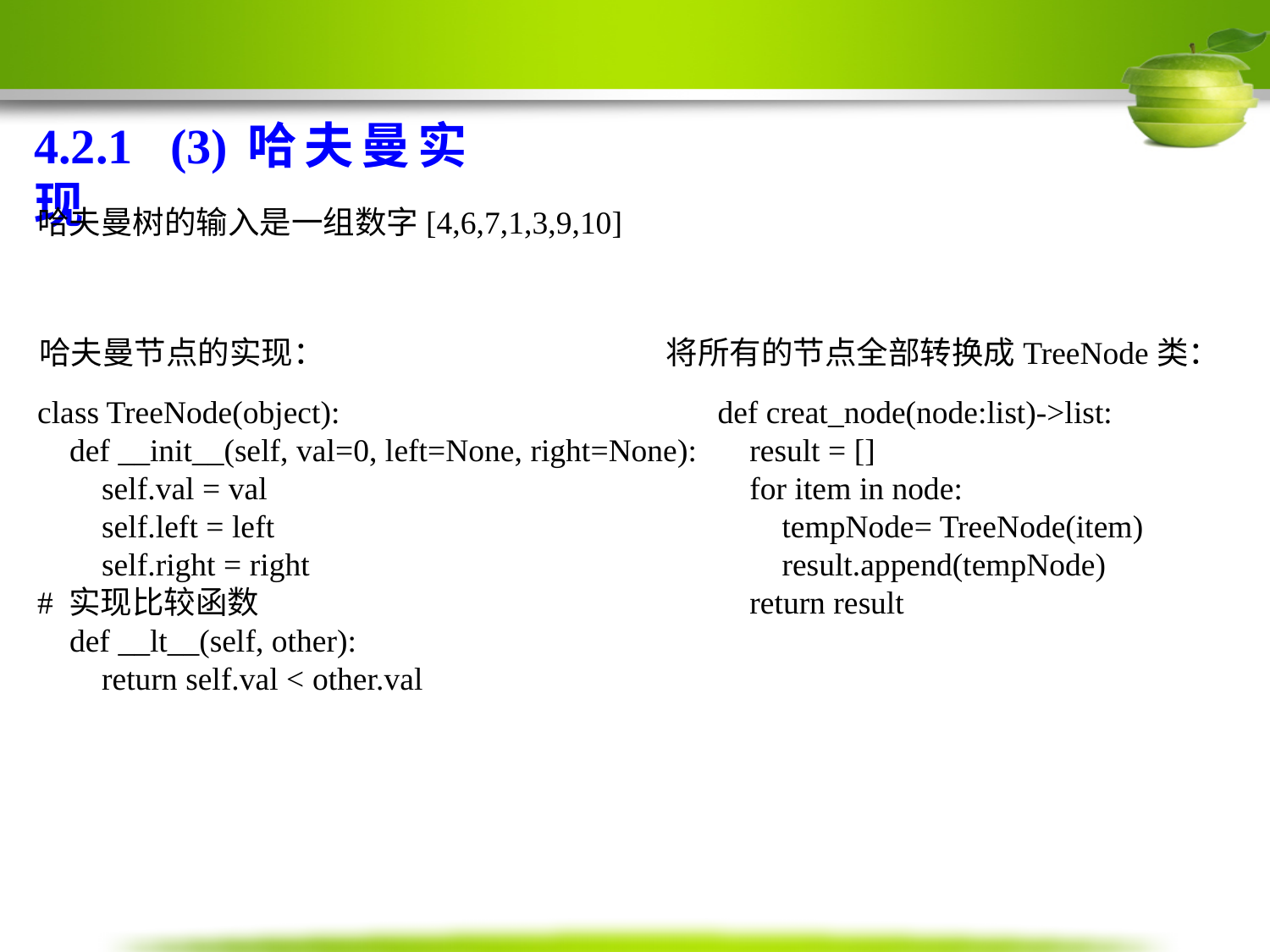

4.2.1 (3)哈夫曼实现
哈夫曼树的输入是一组数字[4,6,7,1,3,9,10]
哈夫曼节点的实现：
将所有的节点全部转换成TreeNode类：
class TreeNode(object):
    def __init__(self, val=0, left=None, right=None):
        self.val = val
        self.left = left
        self.right = right
# 实现比较函数
    def __lt__(self, other):
        return self.val < other.val
def creat_node(node:list)->list:
    result = []
    for item in node:
        tempNode= TreeNode(item)
        result.append(tempNode)
    return result